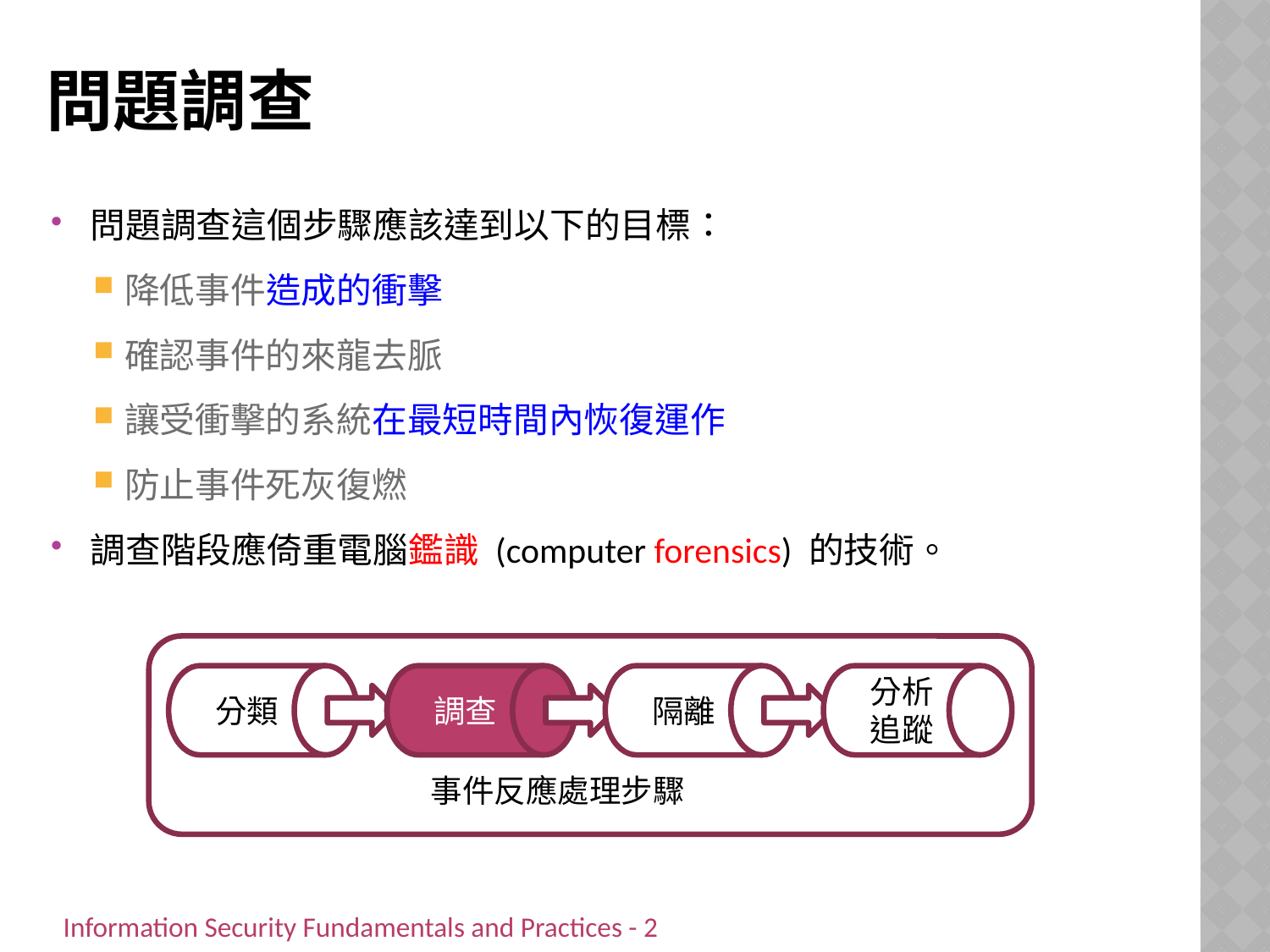

# 問題調查
問題調查這個步驟應該達到以下的目標：
降低事件造成的衝擊
確認事件的來龍去脈
讓受衝擊的系統在最短時間內恢復運作
防止事件死灰復燃
調查階段應倚重電腦鑑識 (computer forensics) 的技術。

分類
調查
隔離
分析追蹤

事件反應處理步驟